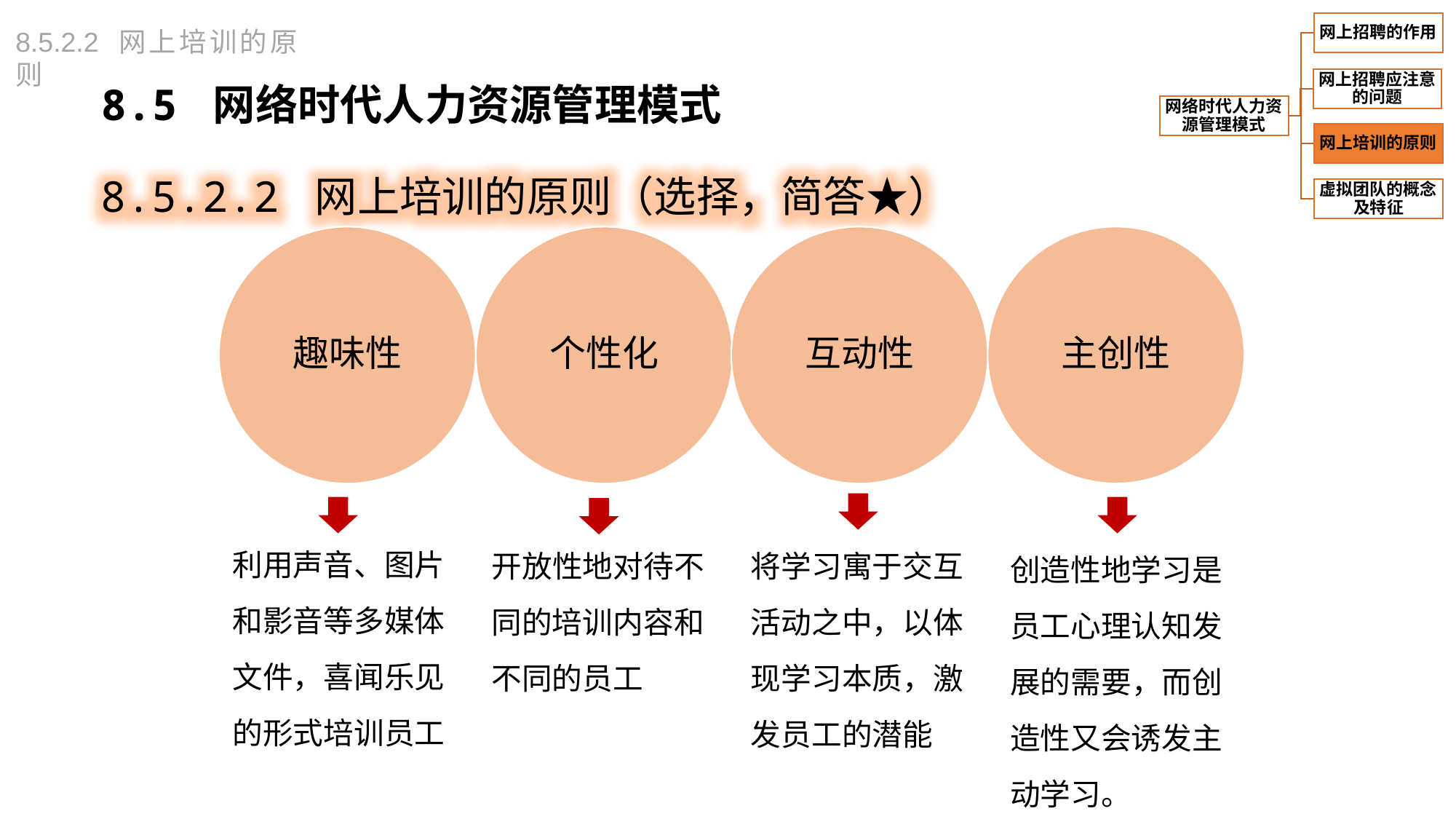

网络时代人力资源管理模式
网上招聘的作用
网上招聘应注意的问题
网上培训的原则
虚拟团队的概念及特征
8.5.2.2 网上培训的原则
8.5 网络时代人力资源管理模式
8.5.2.2 网上培训的原则（选择，简答★）
趣味性
个性化
互动性
主创性

利用声音、图片和影音等多媒体文件，喜闻乐见的形式培训员工
开放性地对待不同的培训内容和不同的员工
将学习寓于交互活动之中，以体现学习本质，激发员工的潜能
创造性地学习是员工心理认知发展的需要，而创造性又会诱发主动学习。